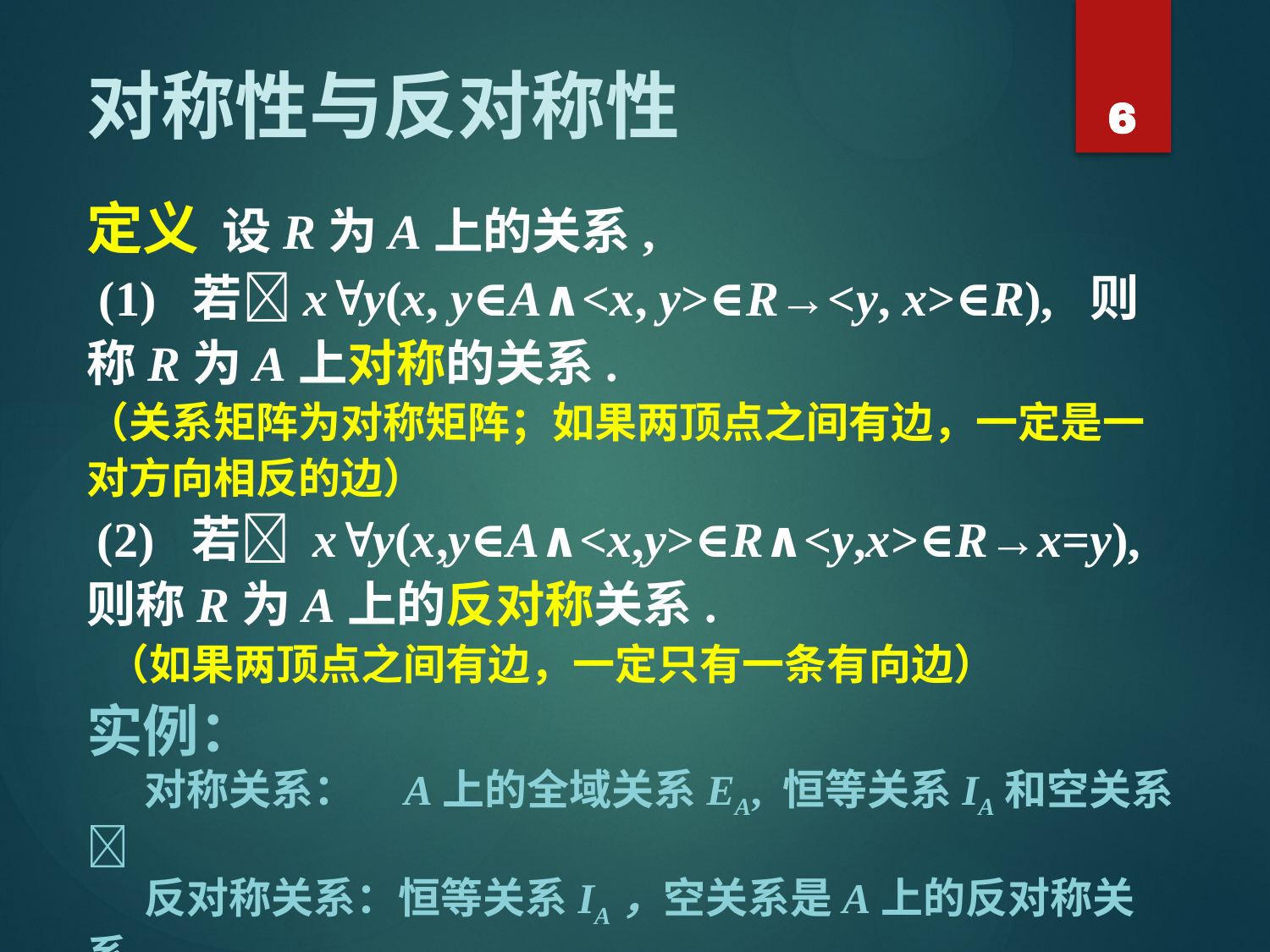

6
# 对称性与反对称性
定义  设R为A上的关系, 
 (1)  若∀x∀y(x, y∈A∧<x, y>∈R→<y, x>∈R),  则称R为A上对称的关系.
（关系矩阵为对称矩阵；如果两顶点之间有边，一定是一对方向相反的边）
 (2)  若∀ x∀y(x,y∈A∧<x,y>∈R∧<y,x>∈R→x=y),  则称R为A上的反对称关系.
 （如果两顶点之间有边，一定只有一条有向边）
实例：
     对称关系：    A上的全域关系EA, 恒等关系IA和空关系∅
     反对称关系：恒等关系IA，空关系是A上的反对称关系.